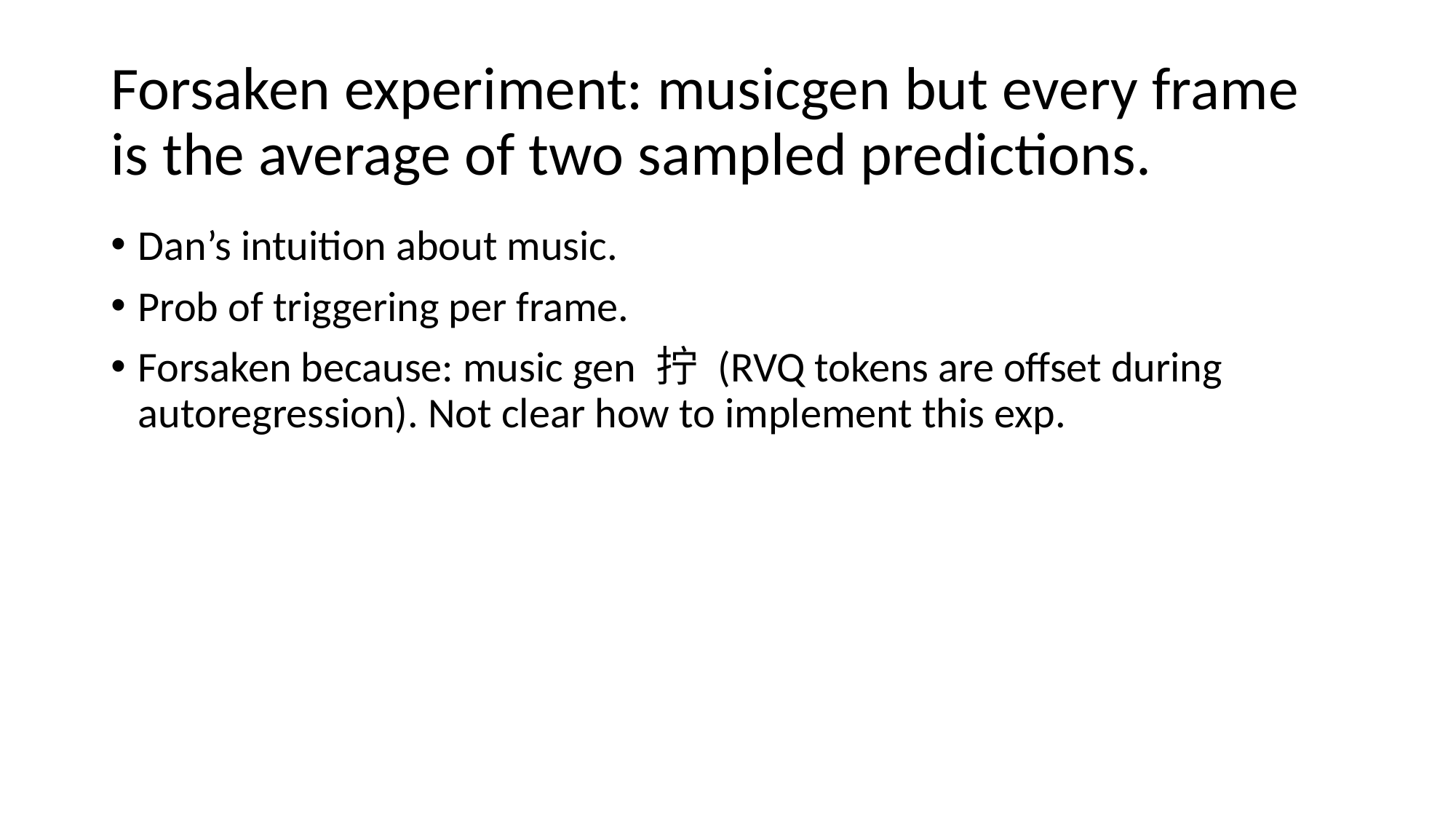

# Forsaken experiment: musicgen but every frame is the average of two sampled predictions.
Dan’s intuition about music.
Prob of triggering per frame.
Forsaken because: music gen 拧 (RVQ tokens are offset during autoregression). Not clear how to implement this exp.